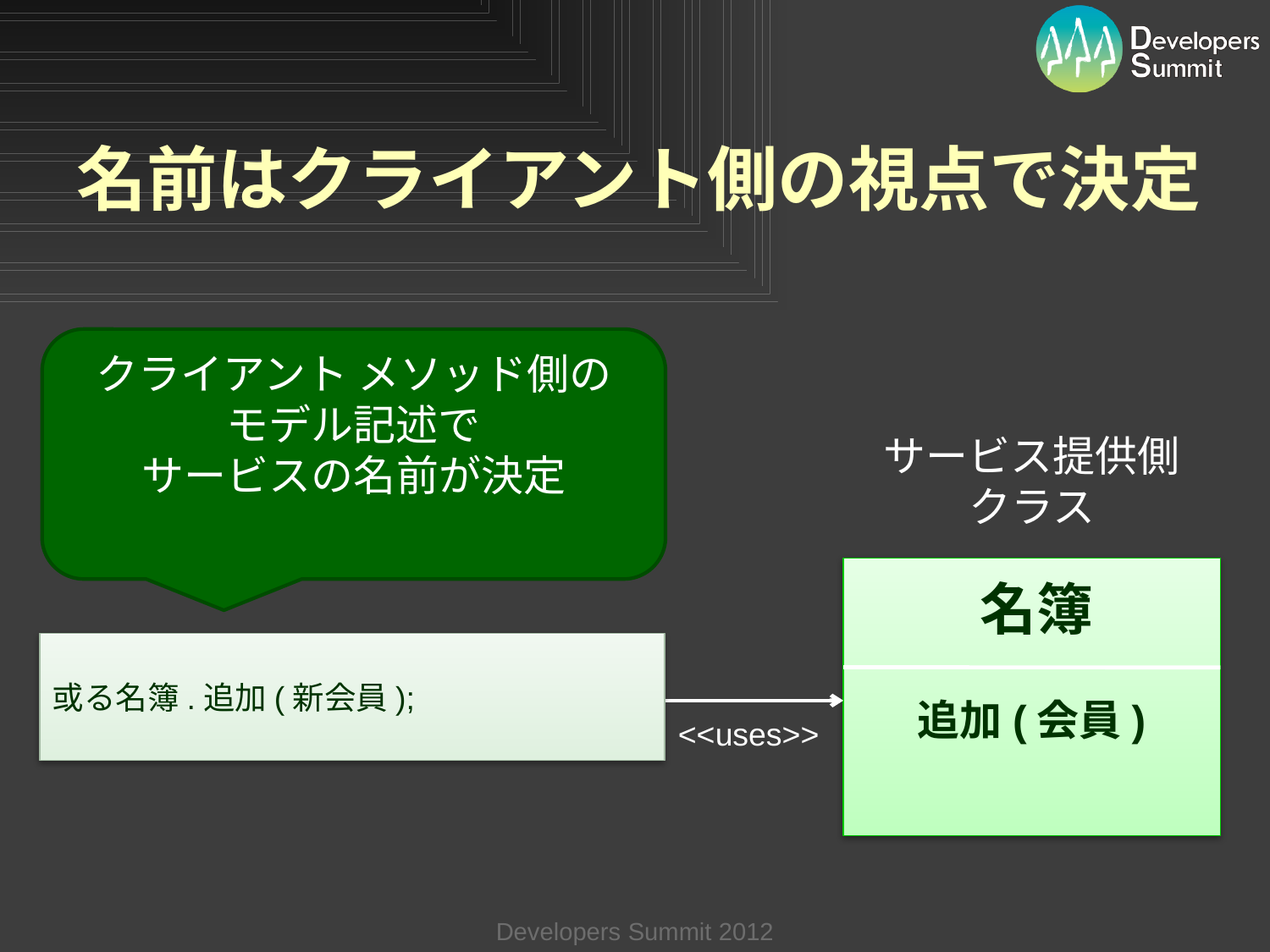

# 名前はクライアント側の視点で決定
クライアント メソッド側の
モデル記述で
サービスの名前が決定
サービス提供側
クラス

名簿
或る名簿.追加(新会員);
追加(会員)
<<uses>>